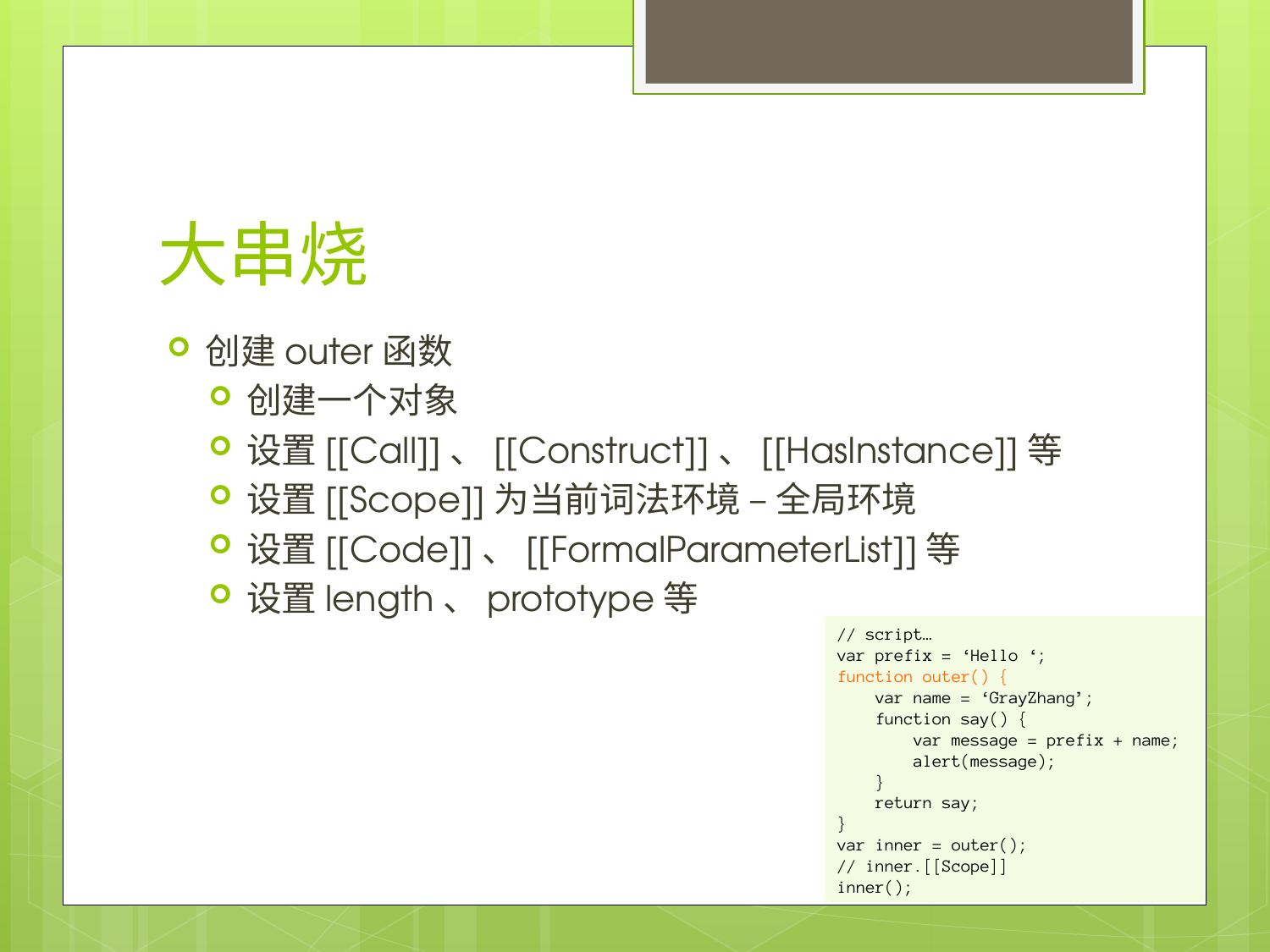

# 大串烧
创建outer函数
创建一个对象
设置[[Call]]、[[Construct]]、[[HasInstance]]等
设置[[Scope]]为当前词法环境 – 全局环境
设置[[Code]]、[[FormalParameterList]]等
设置length、prototype等
// script…
var prefix = ‘Hello ‘;
function outer() {
    var name = ‘GrayZhang’;
    function say() {
        var message = prefix + name;
        alert(message);
    }
    return say;
}
var inner = outer();
// inner.[[Scope]]
inner();